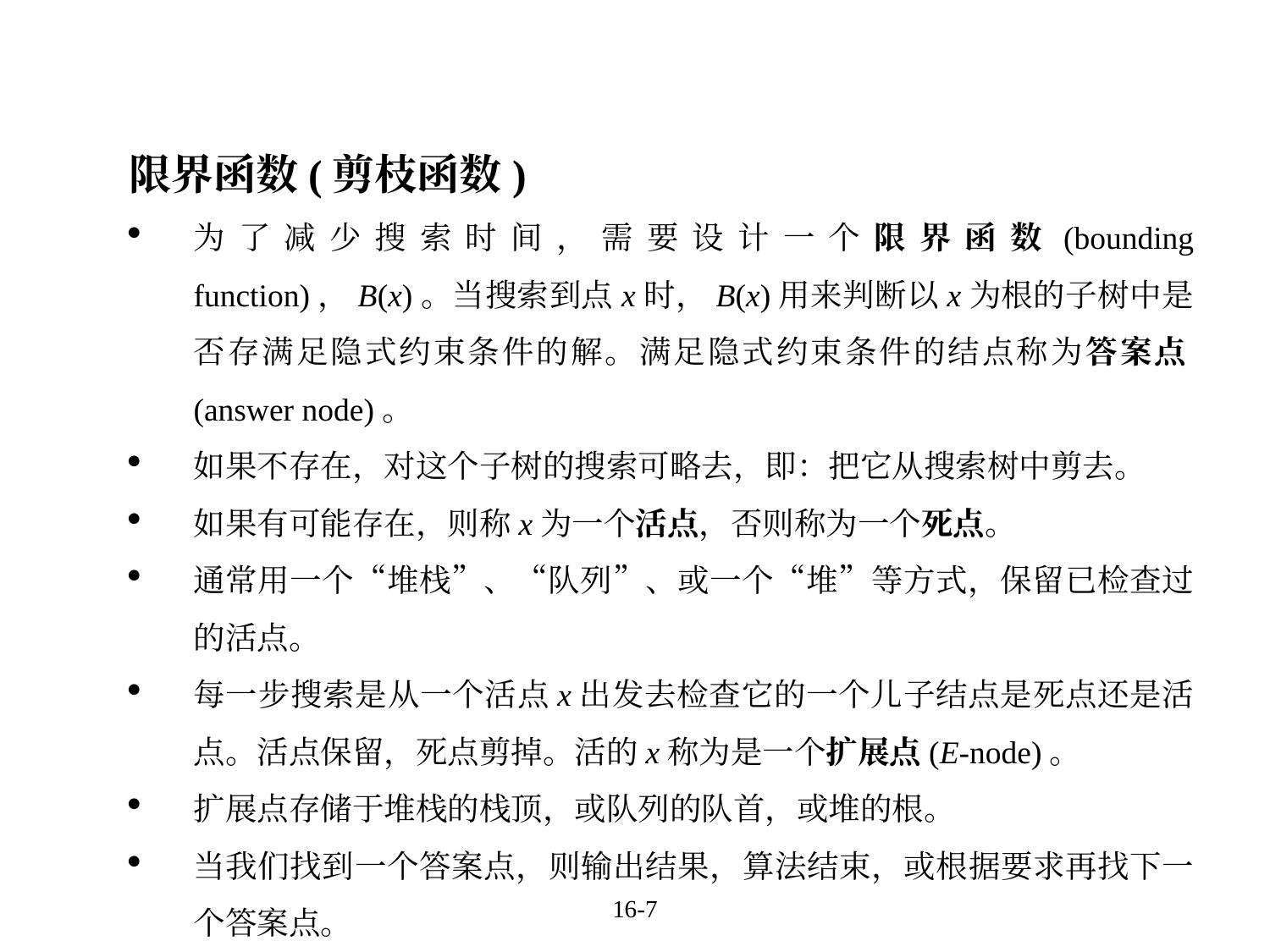

限界函数(剪枝函数)
为了减少搜索时间，需要设计一个限界函数(bounding function)，B(x)。当搜索到点x时，B(x)用来判断以x为根的子树中是否存满足隐式约束条件的解。满足隐式约束条件的结点称为答案点(answer node)。
如果不存在，对这个子树的搜索可略去，即：把它从搜索树中剪去。
如果有可能存在，则称x为一个活点，否则称为一个死点。
通常用一个“堆栈”、“队列”、或一个“堆”等方式，保留已检查过的活点。
每一步搜索是从一个活点x出发去检查它的一个儿子结点是死点还是活点。活点保留，死点剪掉。活的x称为是一个扩展点(E-node)。
扩展点存储于堆栈的栈顶，或队列的队首，或堆的根。
当我们找到一个答案点，则输出结果，算法结束，或根据要求再找下一个答案点。
16-7